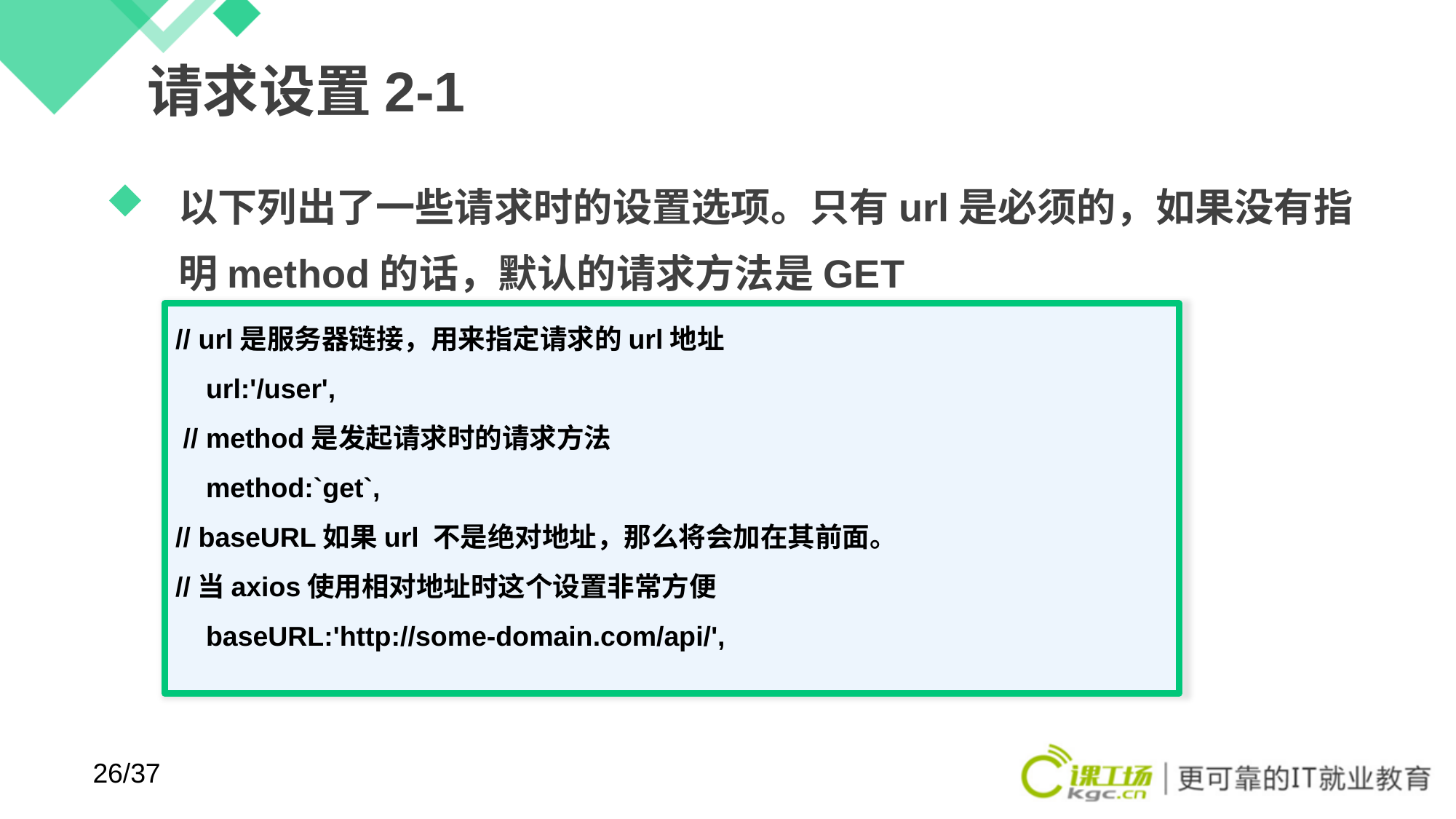

# 请求设置2-1
以下列出了一些请求时的设置选项。只有url是必须的，如果没有指明method的话，默认的请求方法是GET

// url是服务器链接，用来指定请求的url地址
    url:'/user',
 // method是发起请求时的请求方法
    method:`get`,
// baseURL如果url 不是绝对地址，那么将会加在其前面。
//当axios使用相对地址时这个设置非常方便
    baseURL:'http://some-domain.com/api/',